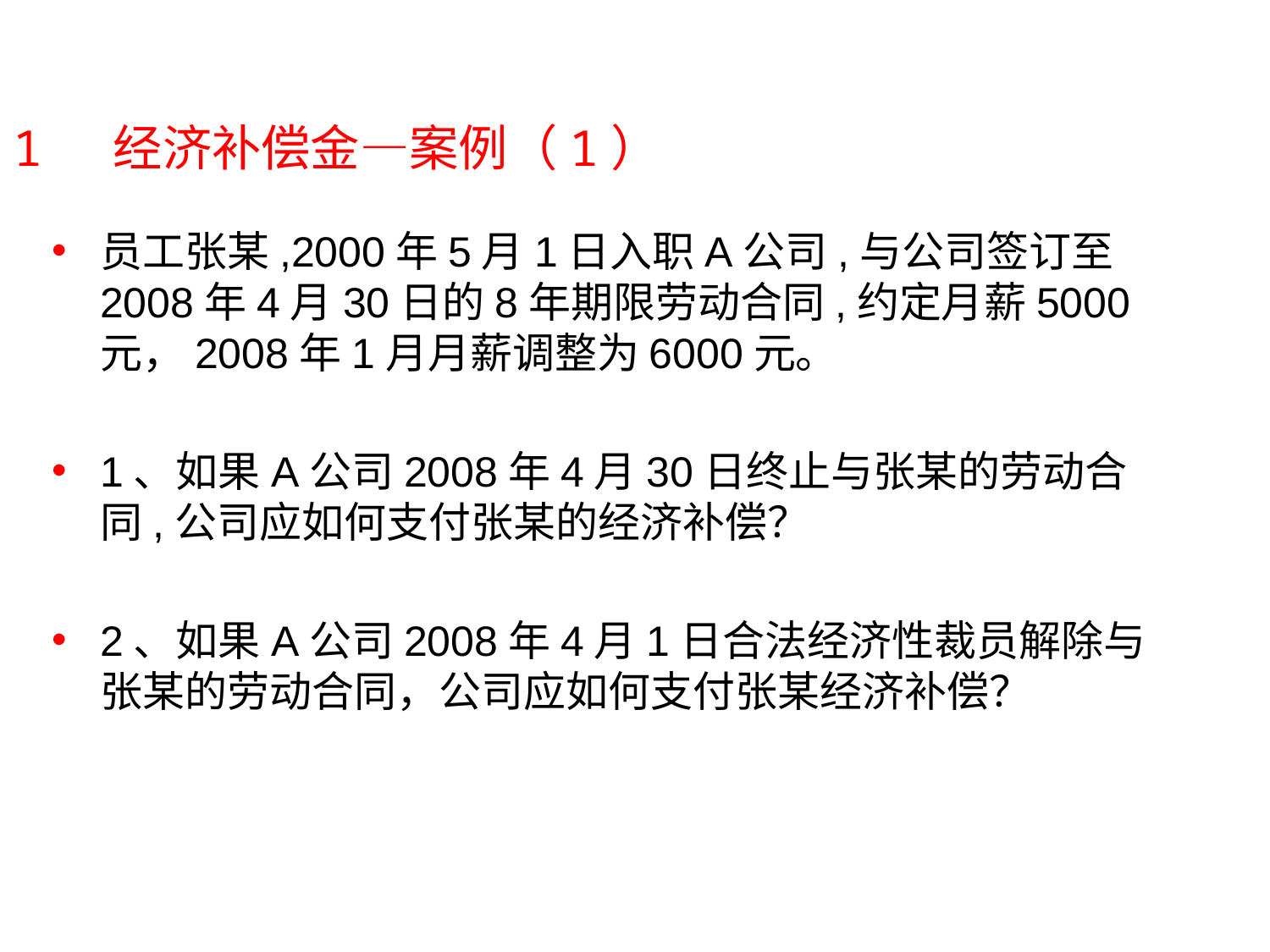

1  经济补偿金—案例（1）
员工张某,2000年5月1日入职A公司,与公司签订至2008年4月30日的8年期限劳动合同,约定月薪5000元，2008年1月月薪调整为6000元。

1、如果A公司2008年4月30日终止与张某的劳动合同,公司应如何支付张某的经济补偿？

2、如果A公司2008年4月1日合法经济性裁员解除与张某的劳动合同，公司应如何支付张某经济补偿？